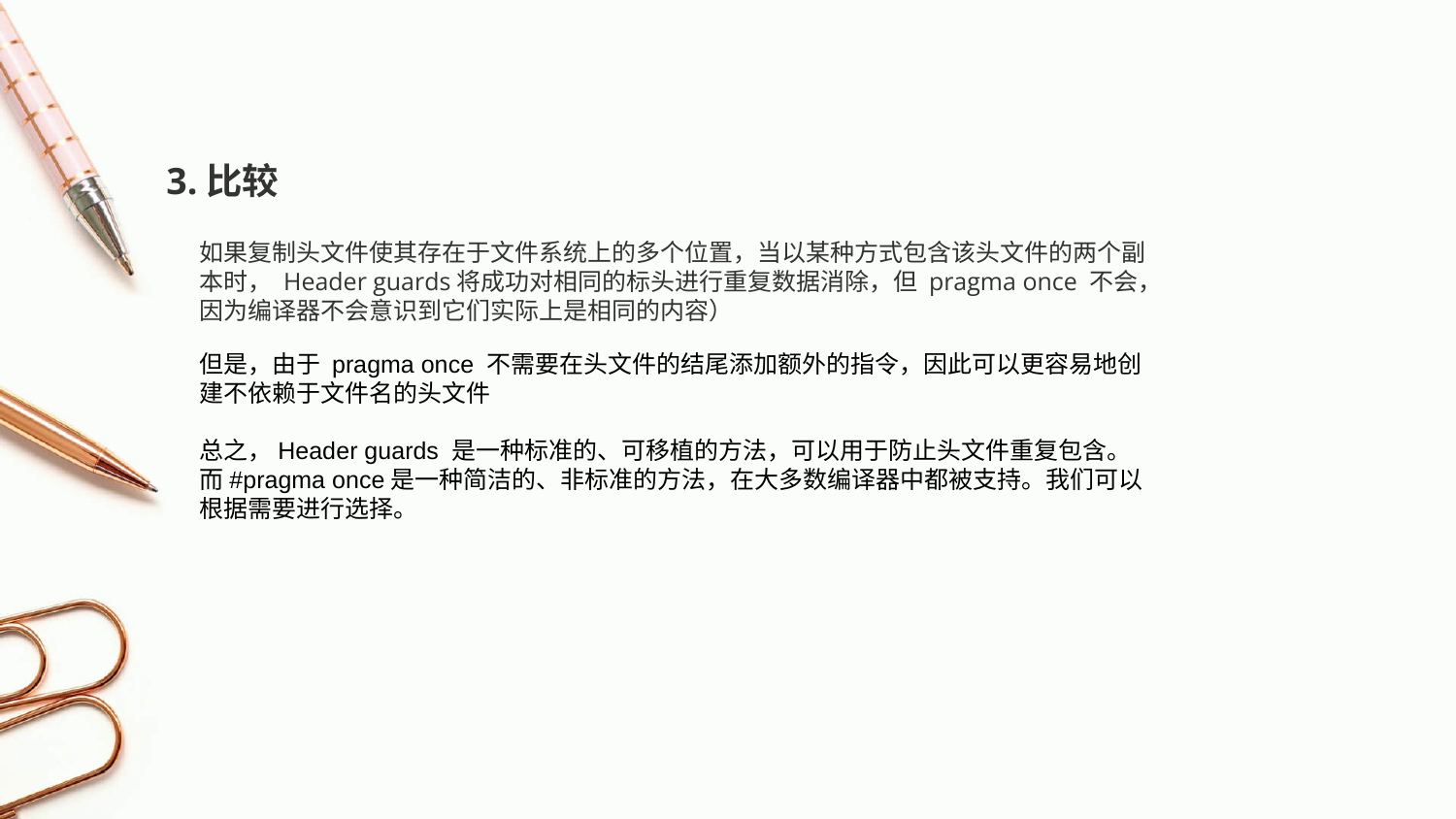

3.比较
如果复制头文件使其存在于文件系统上的多个位置，当以某种方式包含该头文件的两个副本时， Header guards将成功对相同的标头进行重复数据消除，但 pragma once 不会，因为编译器不会意识到它们实际上是相同的内容）

但是，由于 pragma once 不需要在头文件的结尾添加额外的指令，因此可以更容易地创建不依赖于文件名的头文件

总之，Header guards 是一种标准的、可移植的方法，可以用于防止头文件重复包含。而#pragma once是一种简洁的、非标准的方法，在大多数编译器中都被支持。我们可以根据需要进行选择。